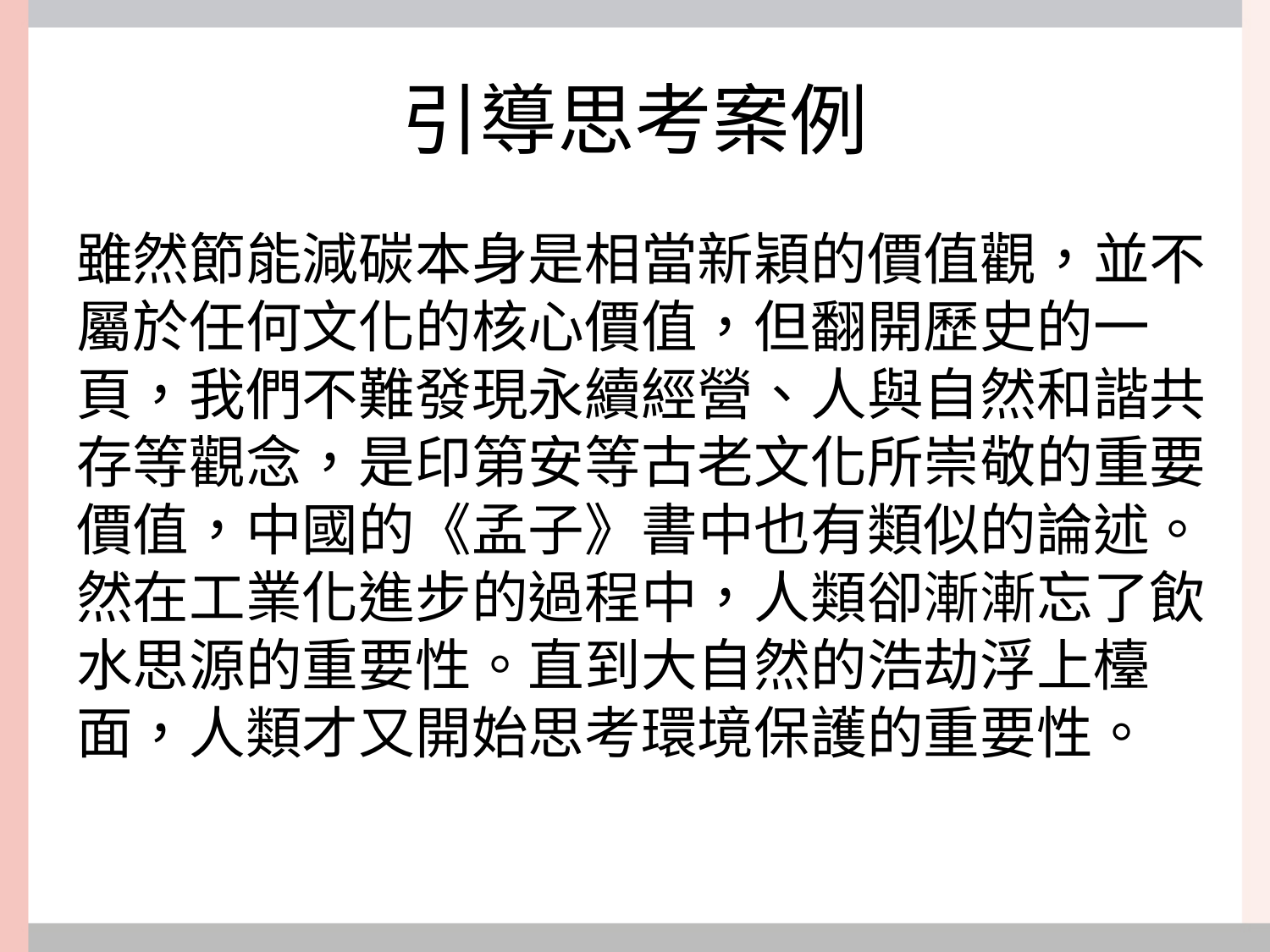

# 引導思考案例
雖然節能減碳本身是相當新穎的價值觀，並不屬於任何文化的核心價值，但翻開歷史的一頁，我們不難發現永續經營、人與自然和諧共存等觀念，是印第安等古老文化所崇敬的重要價值，中國的《孟子》書中也有類似的論述。然在工業化進步的過程中，人類卻漸漸忘了飲水思源的重要性。直到大自然的浩劫浮上檯面，人類才又開始思考環境保護的重要性。